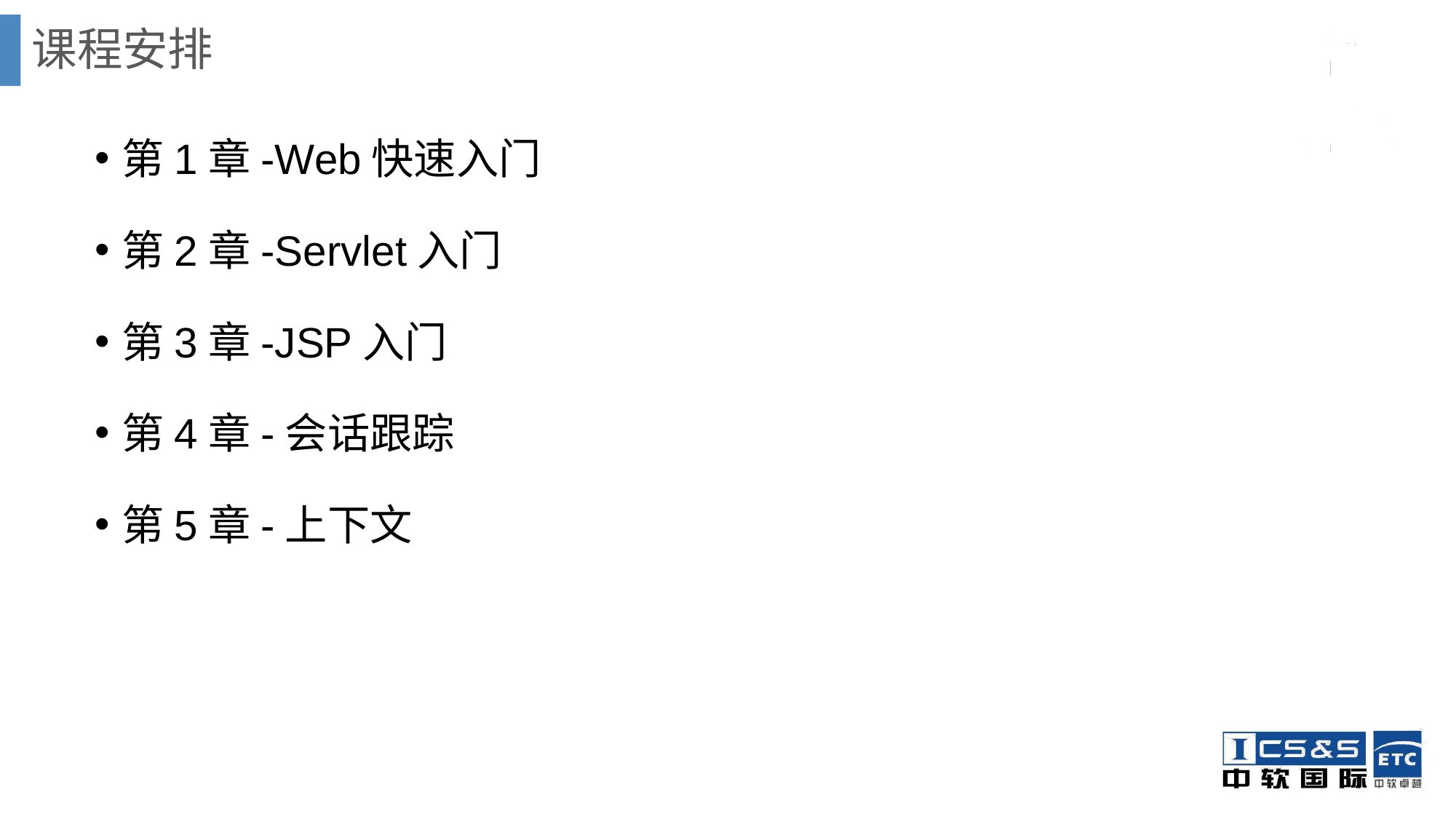

# 课程安排
第1章-Web快速入门
第2章-Servlet入门
第3章-JSP入门
第4章-会话跟踪
第5章-上下文